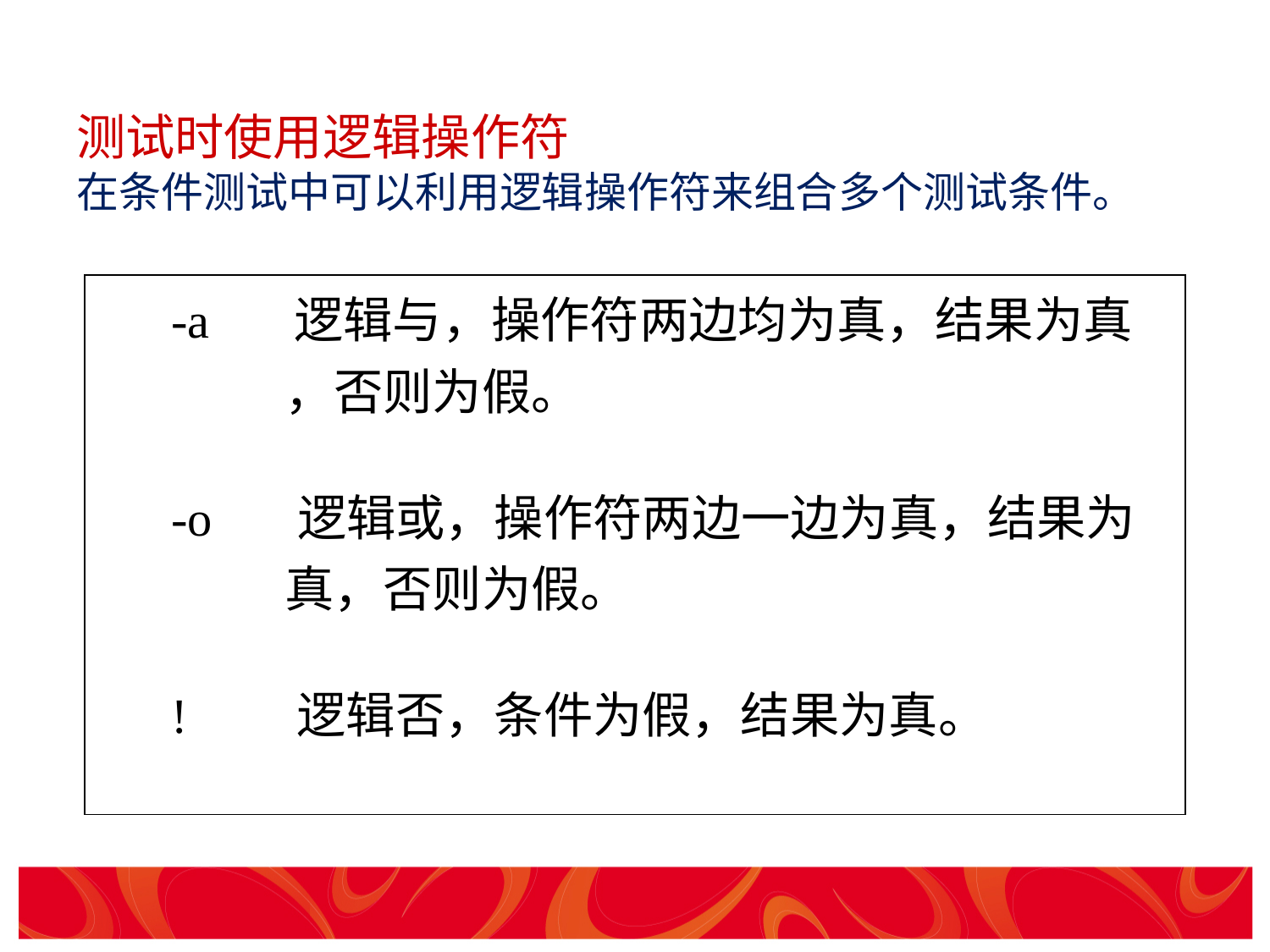

# 测试时使用逻辑操作符 在条件测试中可以利用逻辑操作符来组合多个测试条件。
| -a 逻辑与，操作符两边均为真，结果为真 ，否则为假。 -o 逻辑或，操作符两边一边为真，结果为 真，否则为假。 ! 逻辑否，条件为假，结果为真。 |
| --- |